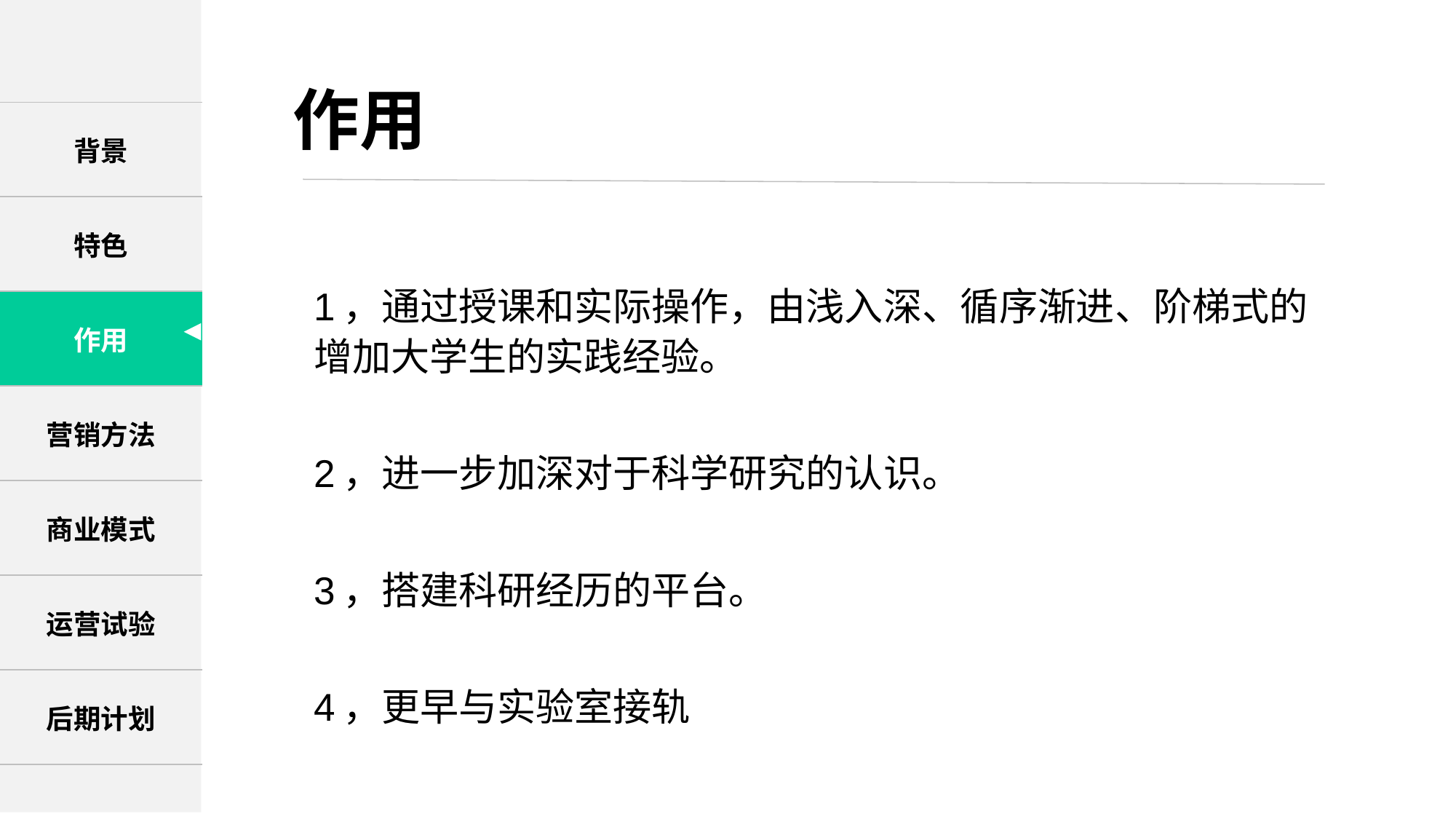

# 作用
| 背景 |
| --- |
| 特色 |
| 作用 |
| 营销方法 |
| 商业模式 |
| 运营试验 |
| 后期计划 |

1，通过授课和实际操作，由浅入深、循序渐进、阶梯式的增加大学生的实践经验。

2，进一步加深对于科学研究的认识。

3，搭建科研经历的平台。

4，更早与实验室接轨